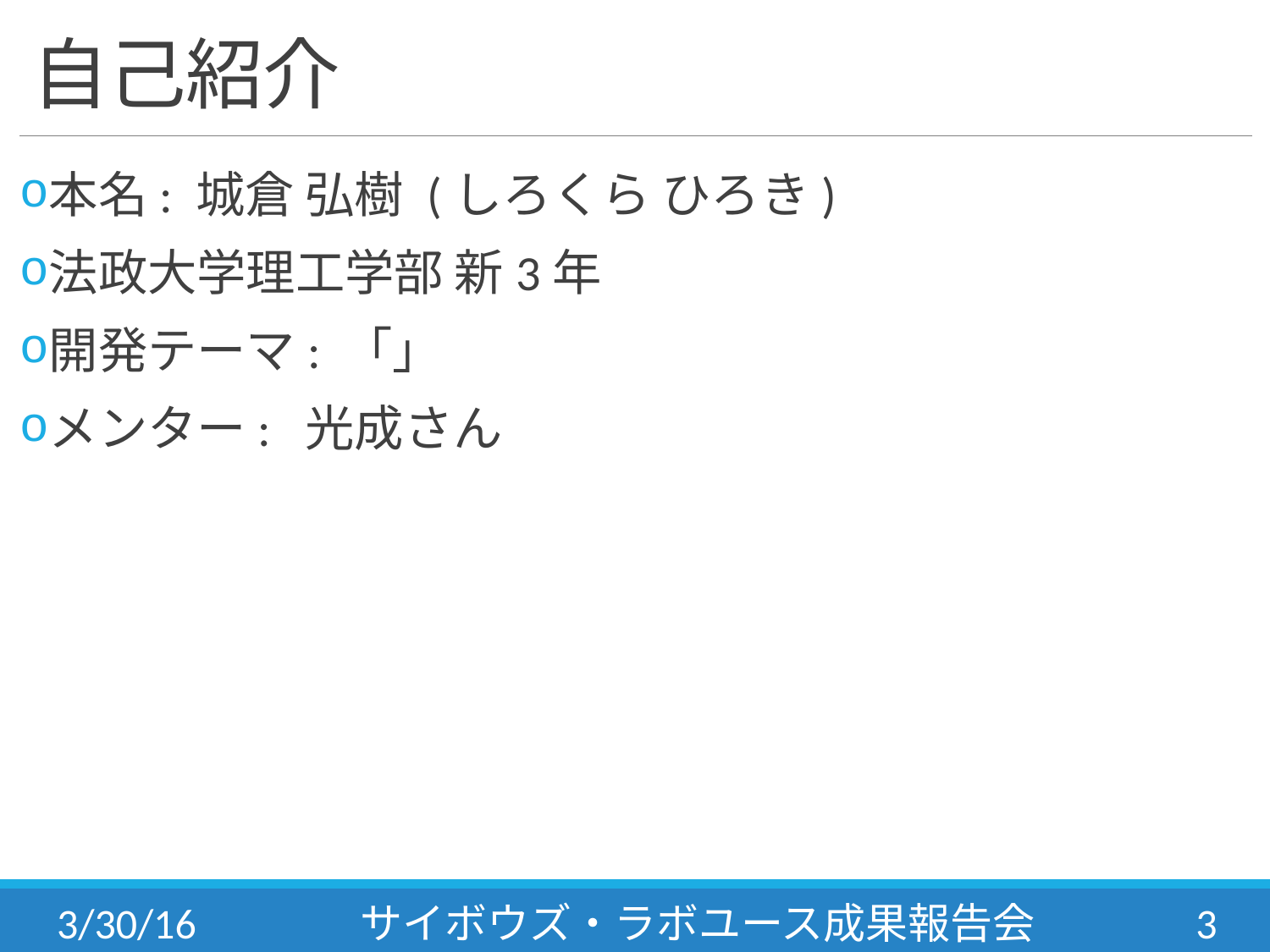

# 自己紹介
本名: 城倉 弘樹 (しろくら ひろき)
法政大学理工学部 新3年
開発テーマ: 「」
メンター:  光成さん
3/30/16
サイボウズ・ラボユース成果報告会
3